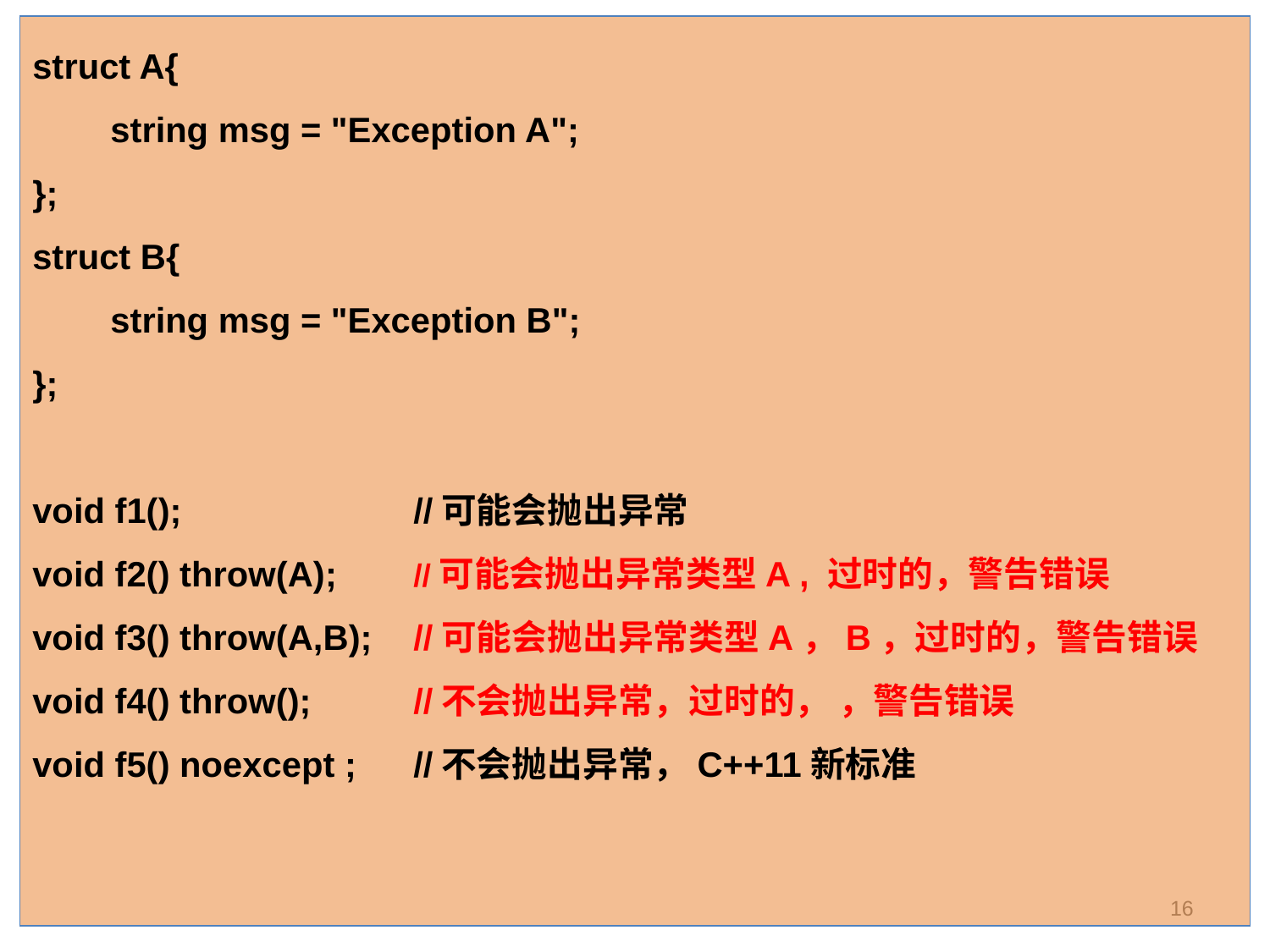

struct A{
        string msg = "Exception A";
};
struct B{
        string msg = "Exception B";
};

void f1();              	//可能会抛出异常
void f2() throw(A);   	//可能会抛出异常类型A , 过时的，警告错误
void f3() throw(A,B);   	//可能会抛出异常类型A，B，过时的，警告错误
void f4() throw();      	//不会抛出异常，过时的， ，警告错误
void f5() noexcept ;    	//不会抛出异常，C++11新标准
16